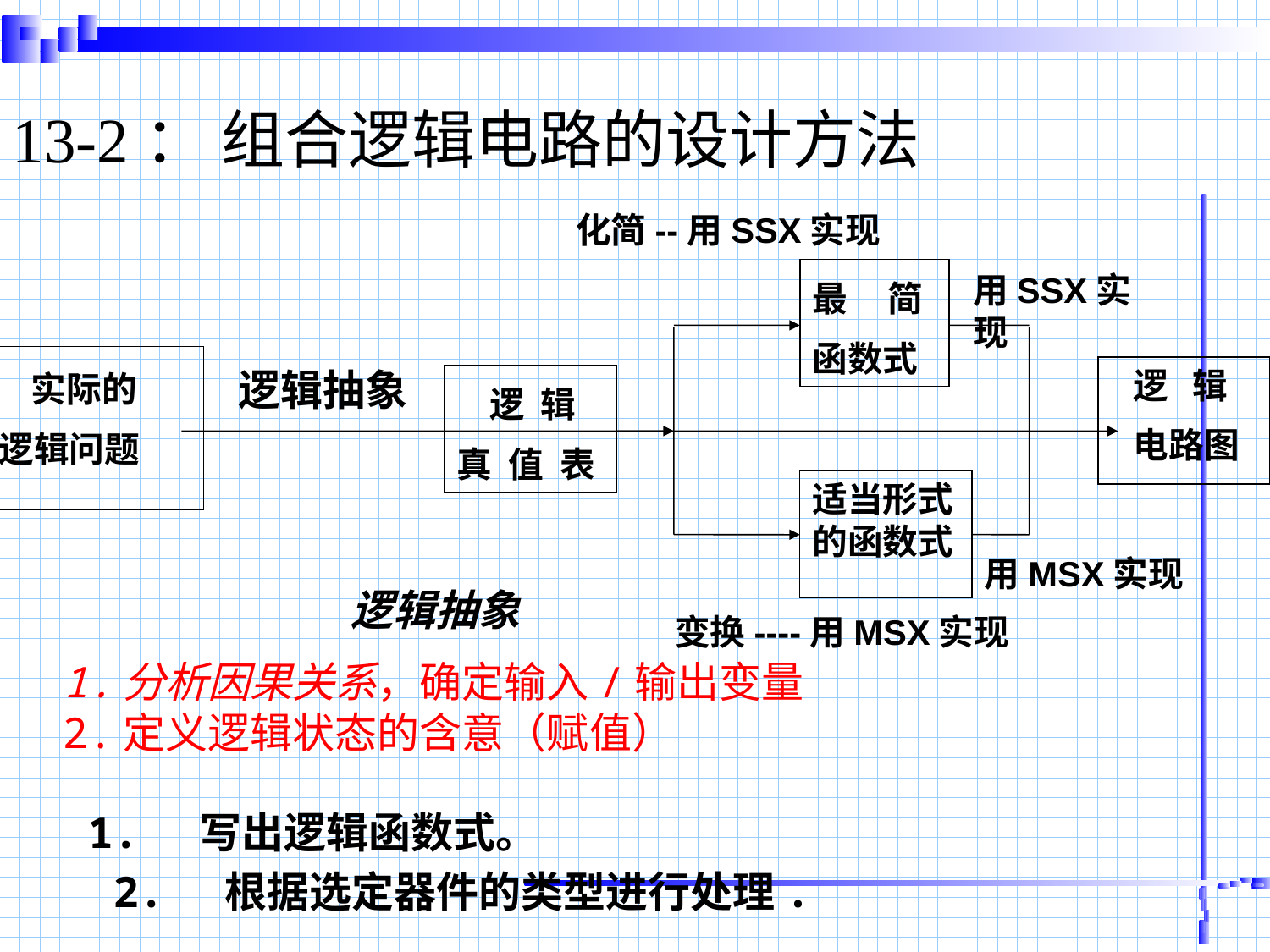

13-2： 组合逻辑电路的设计方法
化简--用SSX实现

最     简
函数式
用SSX实现

   实际的
逻辑问题
逻辑抽象

逻   辑
电路图

   逻  辑
真  值  表

适当形式的函数式

用MSX实现
逻辑抽象
1.分析因果关系，确定输入/输出变量
2.定义逻辑状态的含意（赋值）

变换----用MSX实现

1.  写出逻辑函数式。
 2.  根据选定器件的类型进行处理.